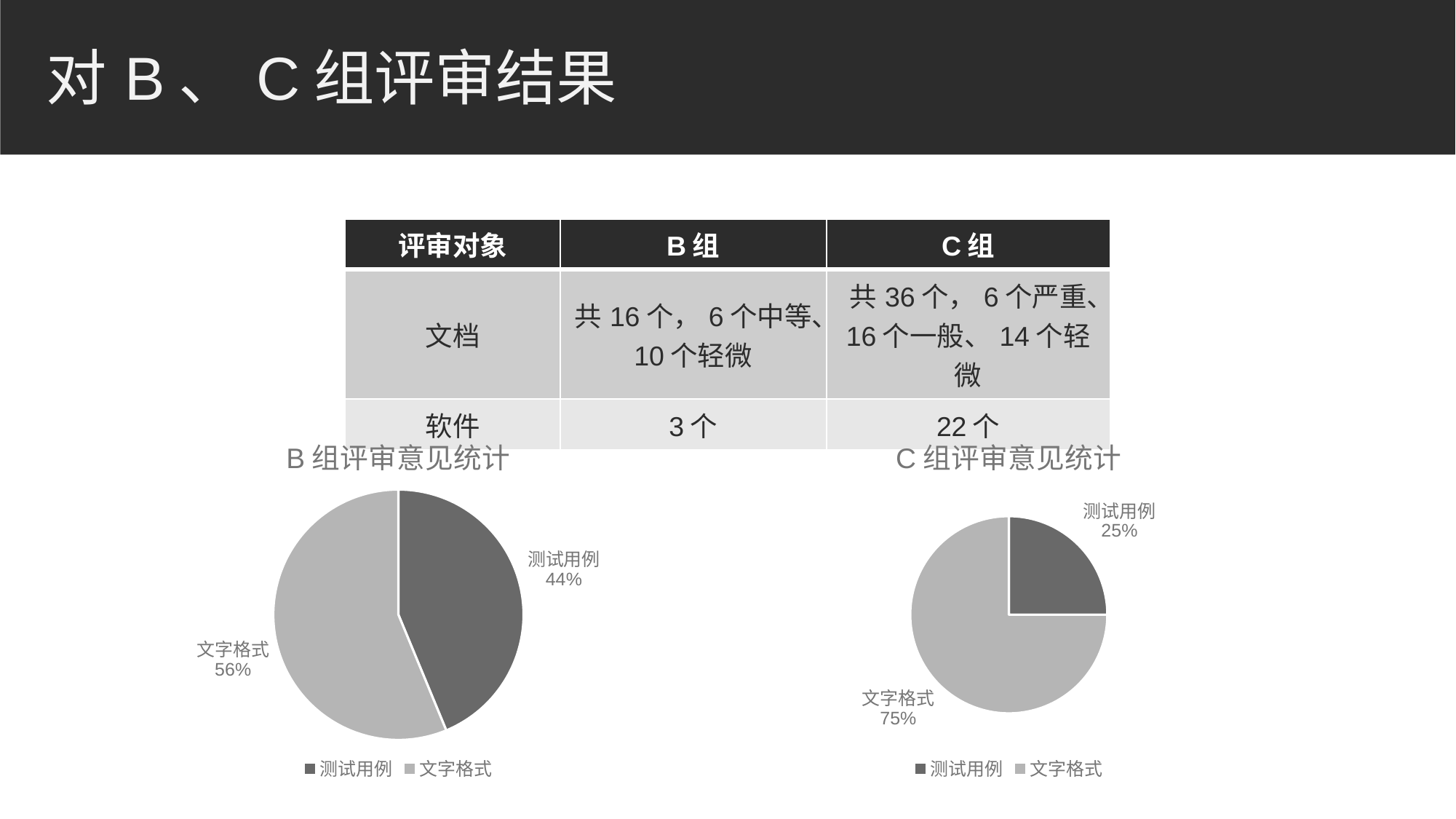

# 对B、C组评审结果
| 评审对象 | B组 | C组 |
| --- | --- | --- |
| 文档 | 共16个，6个中等、10个轻微 | 共36个，6个严重、16个一般、14个轻微 |
| 软件 | 3个 | 22个 |

### Chart:

| Category | B组评审意见统计 |
|---|---|
| 测试用例 | 7.0 |
| 文字格式 | 9.0 |

### Chart:

| Category | C组评审意见统计 |
|---|---|
| 测试用例 | 9.0 |
| 文字格式 | 27.0 |